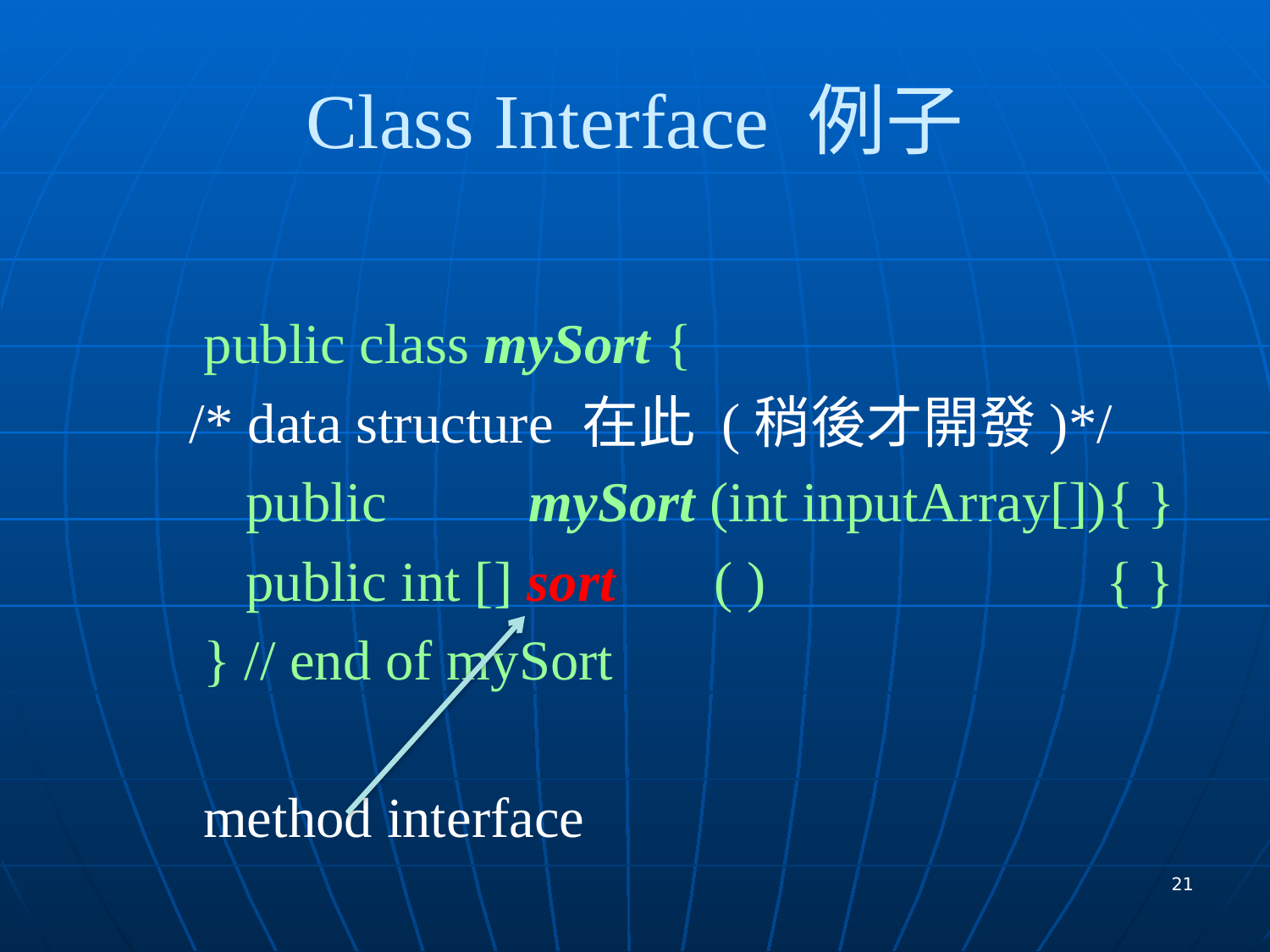

# Class Interface 例子

         public class mySort {
        /* data structure 在此 (稍後才開發)*/
   public          mySort (int inputArray[]){ }
   public int [] sort       ( )                        { }
} // end of mySort

method interface
21